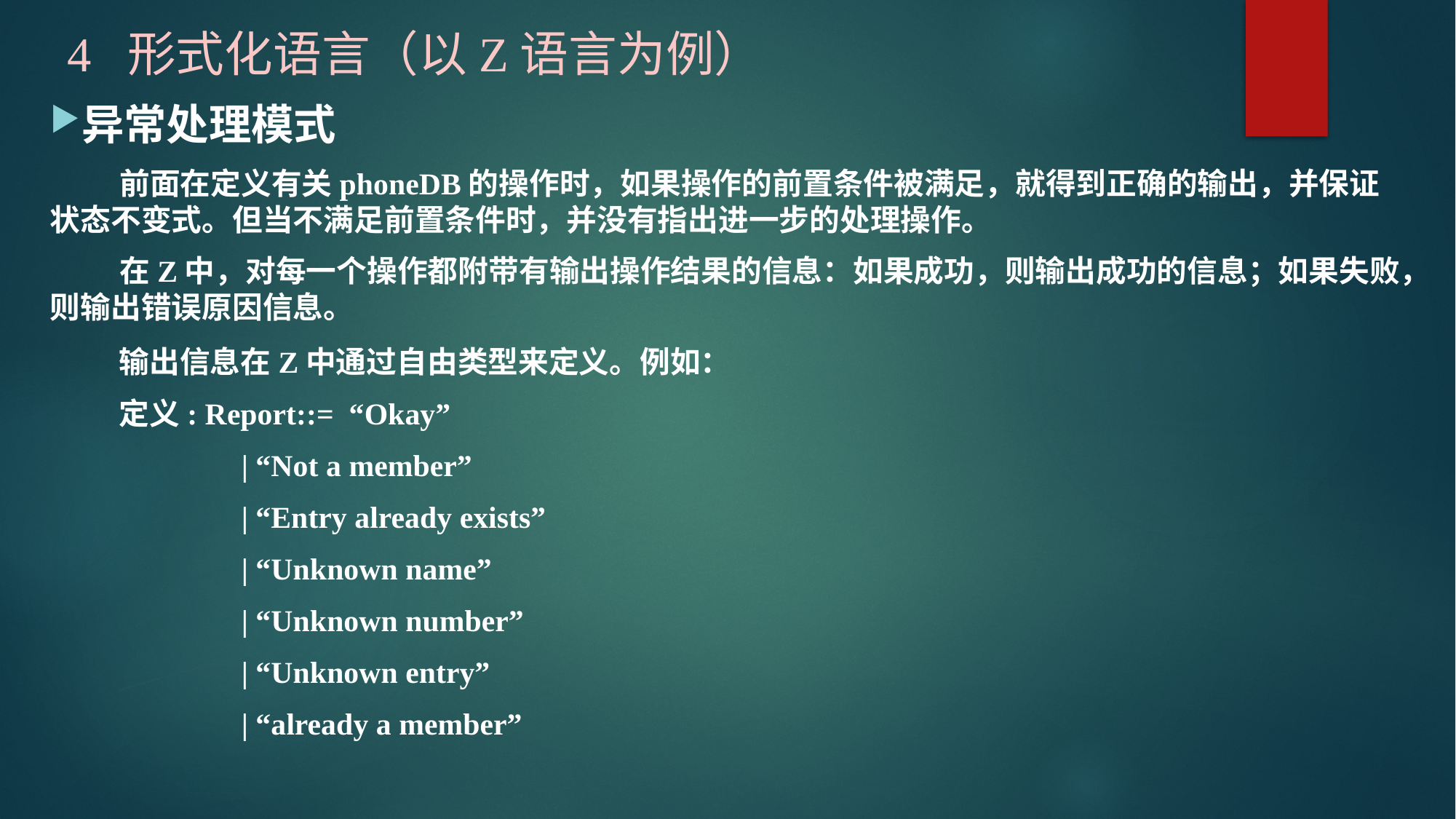

# 4  形式化语言（以Z语言为例）
异常处理模式
         前面在定义有关phoneDB的操作时，如果操作的前置条件被满足，就得到正确的输出，并保证状态不变式。但当不满足前置条件时，并没有指出进一步的处理操作。
         在Z中，对每一个操作都附带有输出操作结果的信息：如果成功，则输出成功的信息；如果失败，则输出错误原因信息。

输出信息在Z中通过自由类型来定义。例如：
定义: Report::=  “Okay”
                | “Not a member”
                | “Entry already exists”
                | “Unknown name”
                | “Unknown number”
                | “Unknown entry”
                | “already a member”